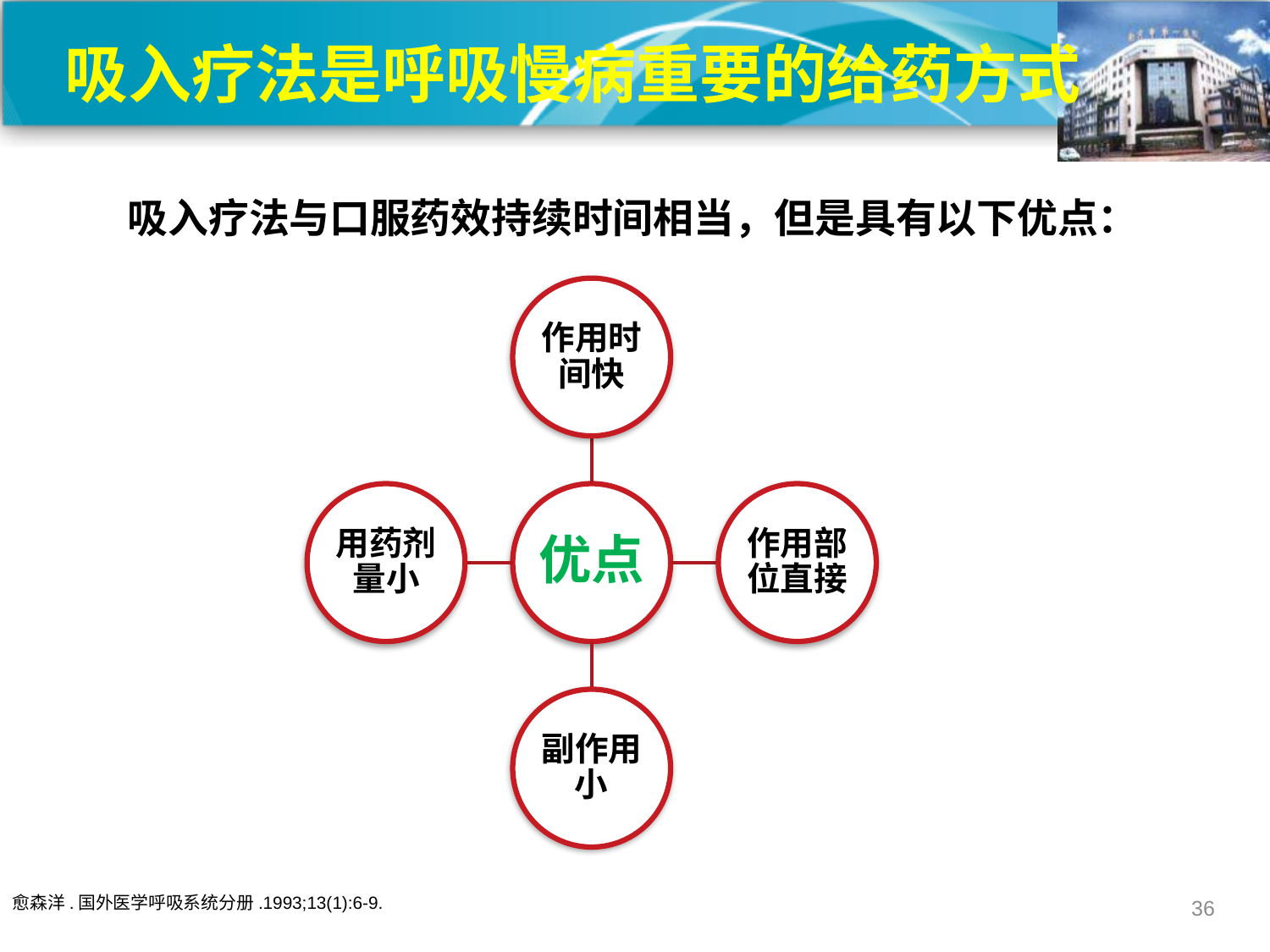

吸入疗法是呼吸慢病重要的给药方式
吸入疗法与口服药效持续时间相当，但是具有以下优点：

优点

作用时间快

作用部位直接

副作用小

用药剂量小
36
愈森洋.国外医学呼吸系统分册.1993;13(1):6-9.